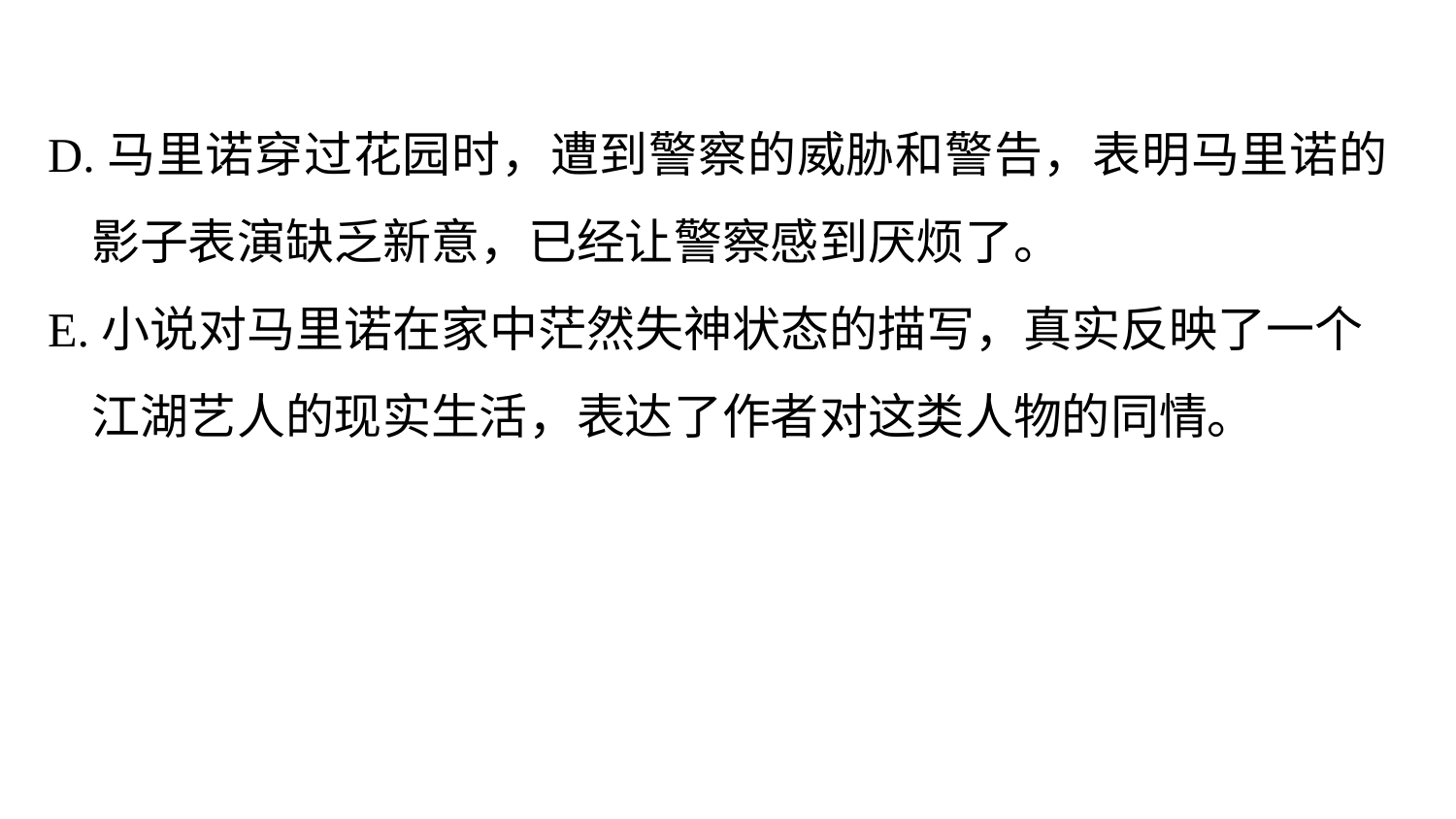

D.马里诺穿过花园时，遭到警察的威胁和警告，表明马里诺的
    影子表演缺乏新意，已经让警察感到厌烦了。
E.小说对马里诺在家中茫然失神状态的描写，真实反映了一个
    江湖艺人的现实生活，表达了作者对这类人物的同情。